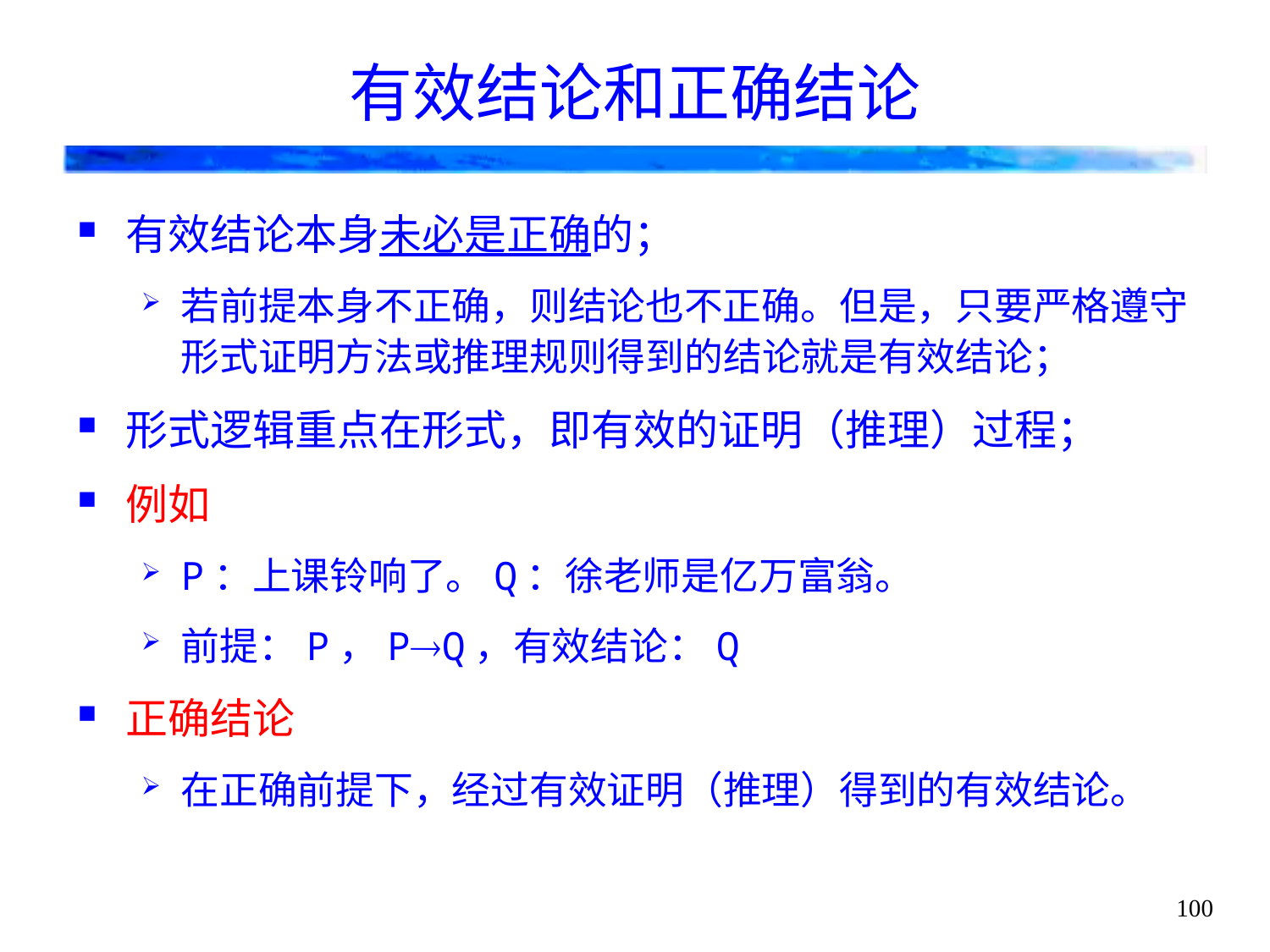

# 有效结论和正确结论
有效结论本身未必是正确的；
若前提本身不正确，则结论也不正确。但是，只要严格遵守形式证明方法或推理规则得到的结论就是有效结论；
形式逻辑重点在形式，即有效的证明（推理）过程；
例如
P：上课铃响了。Q：徐老师是亿万富翁。
前提：P，P→Q，有效结论：Q
正确结论
在正确前提下，经过有效证明（推理）得到的有效结论。
100